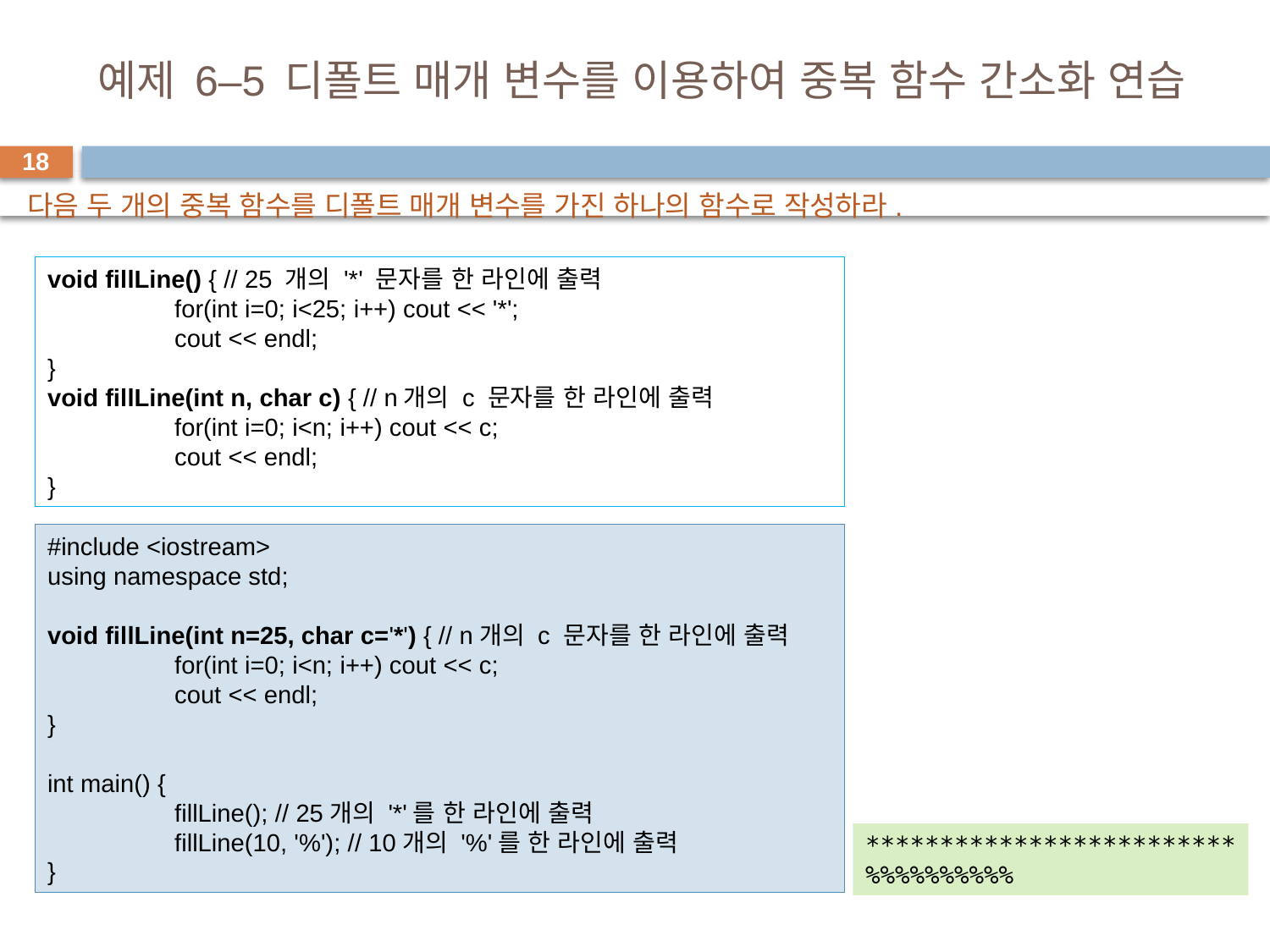

# 예제 6–5 디폴트 매개 변수를 이용하여 중복 함수 간소화 연습
18
다음 두 개의 중복 함수를 디폴트 매개 변수를 가진 하나의 함수로 작성하라.
void fillLine() { // 25 개의 '*' 문자를 한 라인에 출력
	for(int i=0; i<25; i++) cout << '*';
	cout << endl;
}
void fillLine(int n, char c) { // n개의 c 문자를 한 라인에 출력
	for(int i=0; i<n; i++) cout << c;
	cout << endl;
}
#include <iostream>
using namespace std;

void fillLine(int n=25, char c='*') { // n개의 c 문자를 한 라인에 출력
	for(int i=0; i<n; i++) cout << c;
	cout << endl;
}

int main() {
	fillLine(); // 25개의 '*'를 한 라인에 출력
	fillLine(10, '%'); // 10개의 '%'를 한 라인에 출력
}
*************************
%%%%%%%%%%